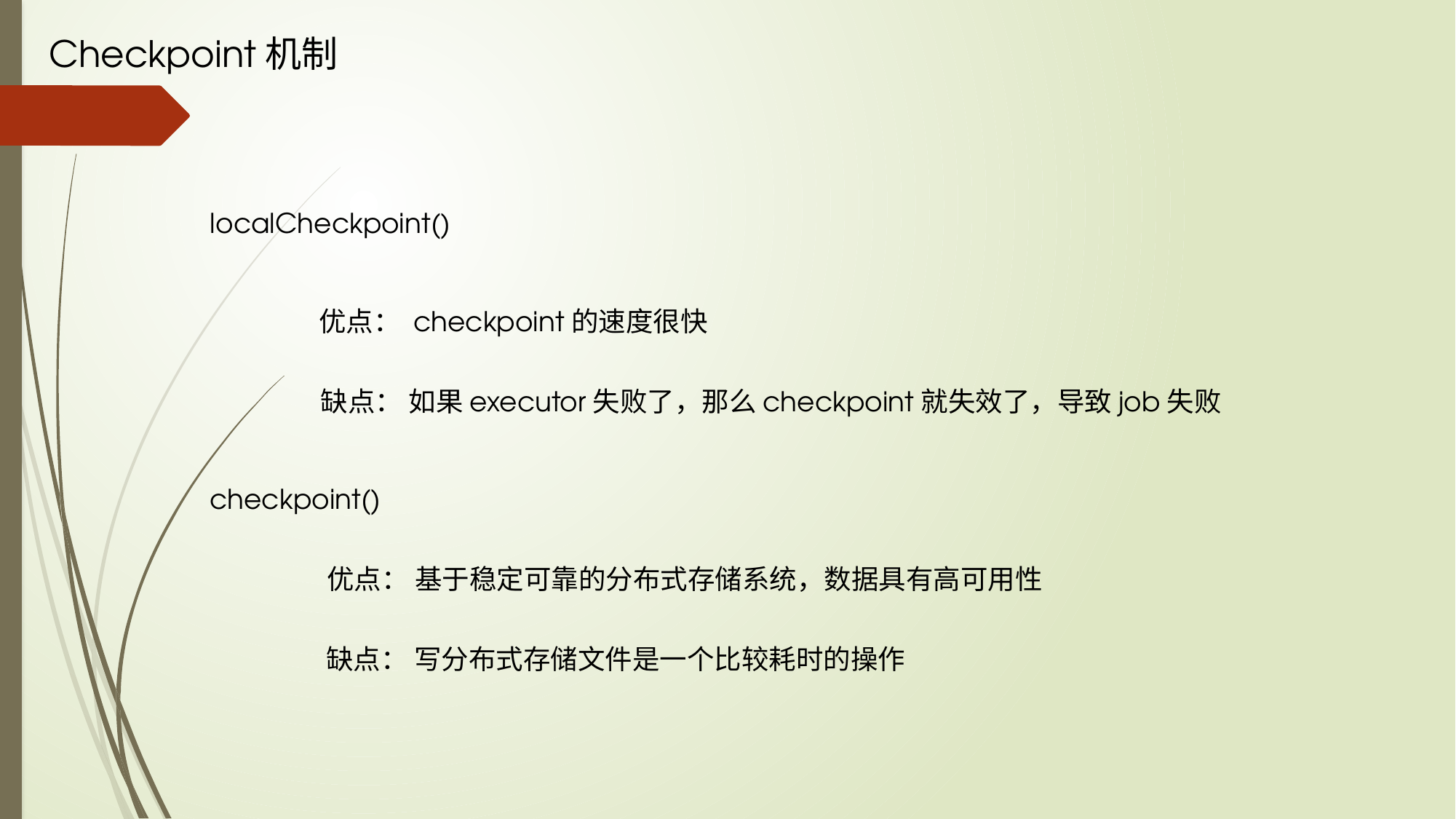

Checkpoint机制
localCheckpoint()
优点： checkpoint的速度很快
缺点： 如果executor失败了，那么checkpoint就失效了，导致job失败
checkpoint()
优点： 基于稳定可靠的分布式存储系统，数据具有高可用性
缺点： 写分布式存储文件是一个比较耗时的操作